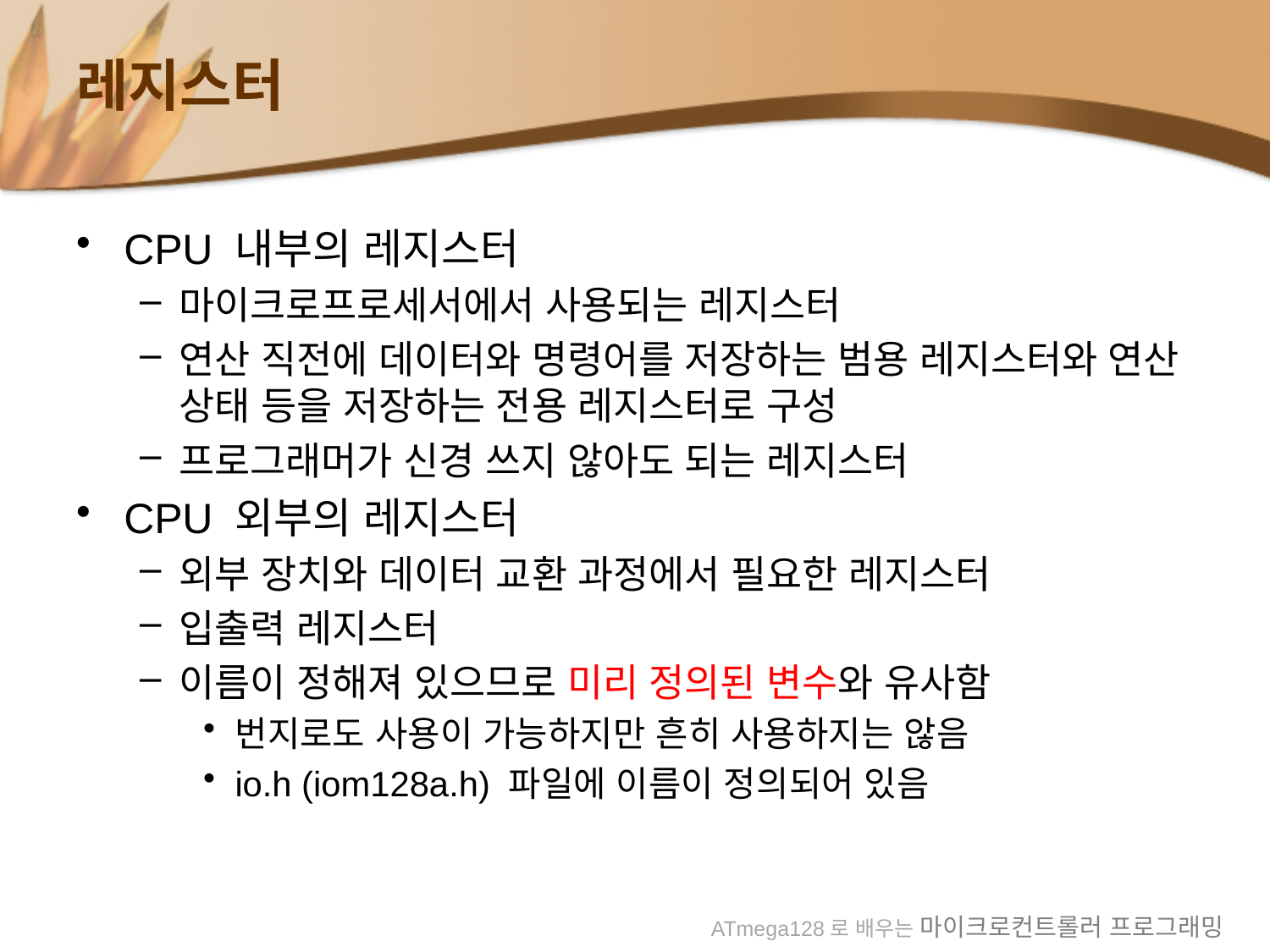

# 레지스터
CPU 내부의 레지스터
마이크로프로세서에서 사용되는 레지스터
연산 직전에 데이터와 명령어를 저장하는 범용 레지스터와 연산 상태 등을 저장하는 전용 레지스터로 구성
프로그래머가 신경 쓰지 않아도 되는 레지스터
CPU 외부의 레지스터
외부 장치와 데이터 교환 과정에서 필요한 레지스터
입출력 레지스터
이름이 정해져 있으므로 미리 정의된 변수와 유사함
번지로도 사용이 가능하지만 흔히 사용하지는 않음
io.h (iom128a.h) 파일에 이름이 정의되어 있음